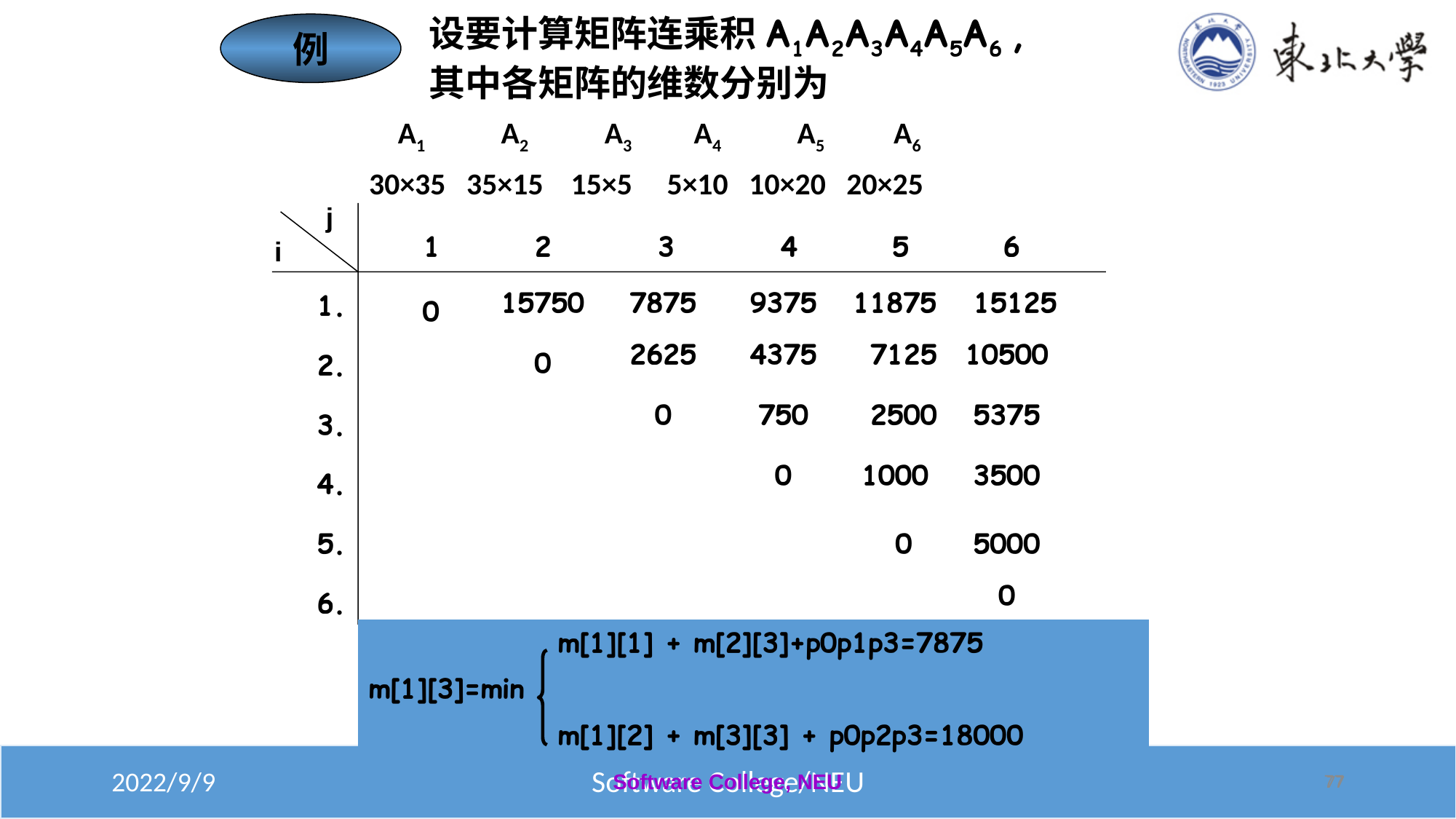

设要计算矩阵连乘积A1A2A3A4A5A6 ,其中各矩阵的维数分别为
例
   A1           A2           A3         A4           A5          A6
30×35   35×15    15×5     5×10   10×20   20×25
j

         1        2         3         4        5        6

i

7875
11875
15125
15750
9375
0
0
0
0
0
0
7125
10500
2625
4375
750
2500
5375
1000
3500
5000
                m[1][1] + m[2][3]+p0p1p3=7875
m[1][3]=min
                m[1][2] + m[3][3] + p0p2p3=18000

Software College, NEU
77